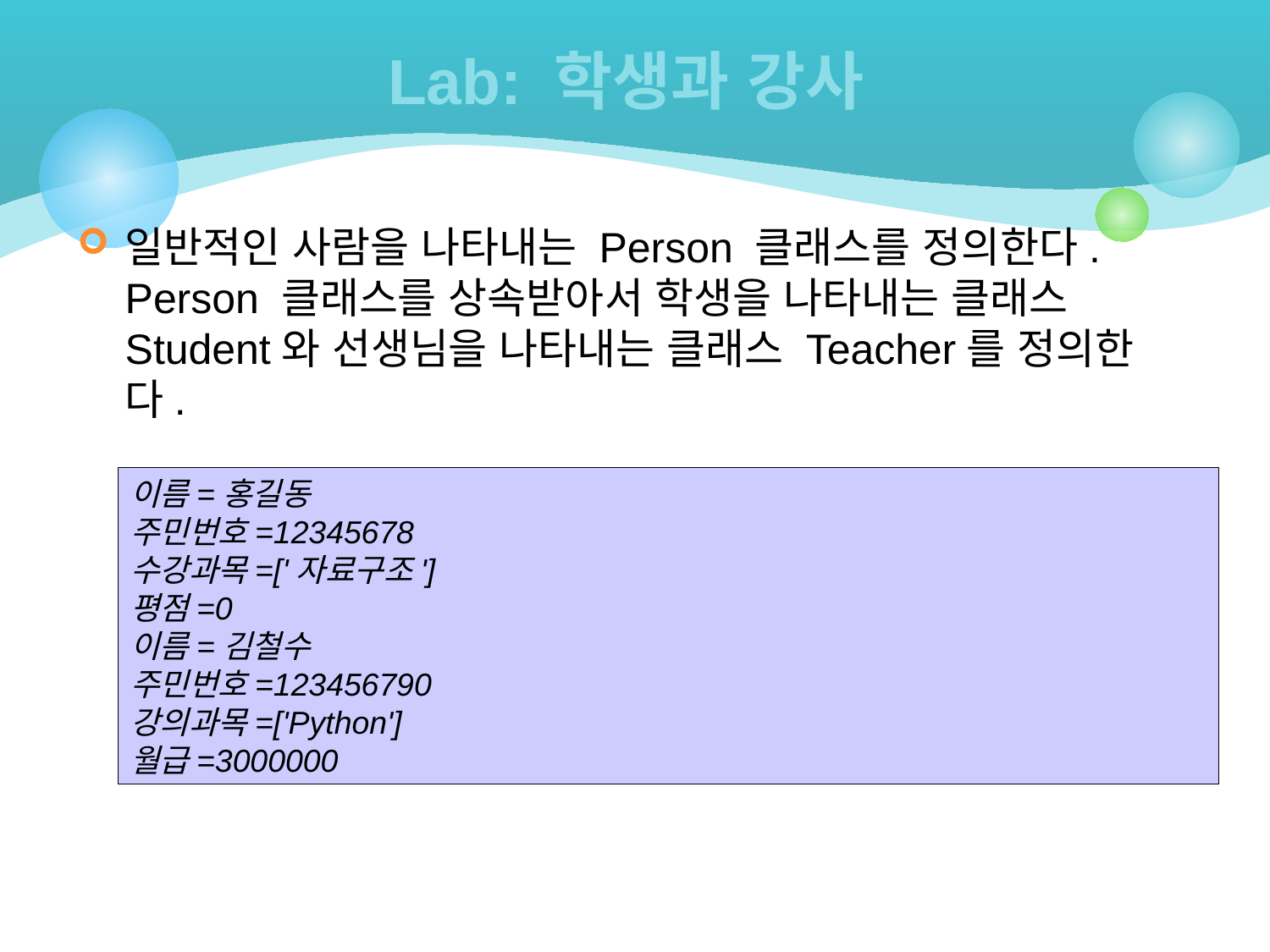

# Lab: 학생과 강사
일반적인 사람을 나타내는 Person 클래스를 정의한다. Person 클래스를 상속받아서 학생을 나타내는 클래스 Student와 선생님을 나타내는 클래스 Teacher를 정의한다.

이름=홍길동
주민번호=12345678
수강과목=['자료구조']
평점=0
이름=김철수
주민번호=123456790
강의과목=['Python']
월급=3000000